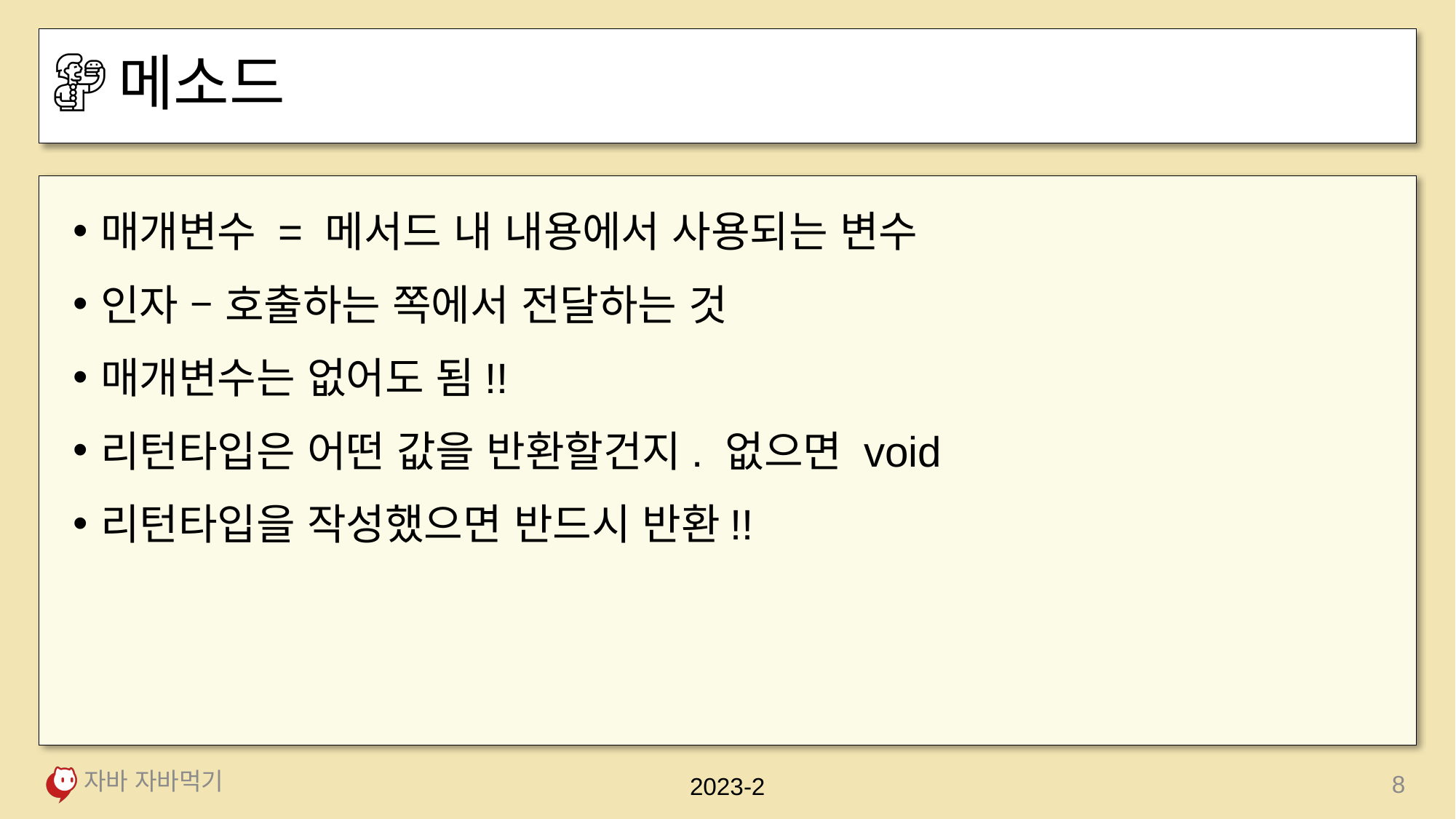

# 메소드
매개변수 = 메서드 내 내용에서 사용되는 변수
인자 – 호출하는 쪽에서 전달하는 것
매개변수는 없어도 됨!!
리턴타입은 어떤 값을 반환할건지. 없으면 void
리턴타입을 작성했으면 반드시 반환!!

자바 자바먹기
8